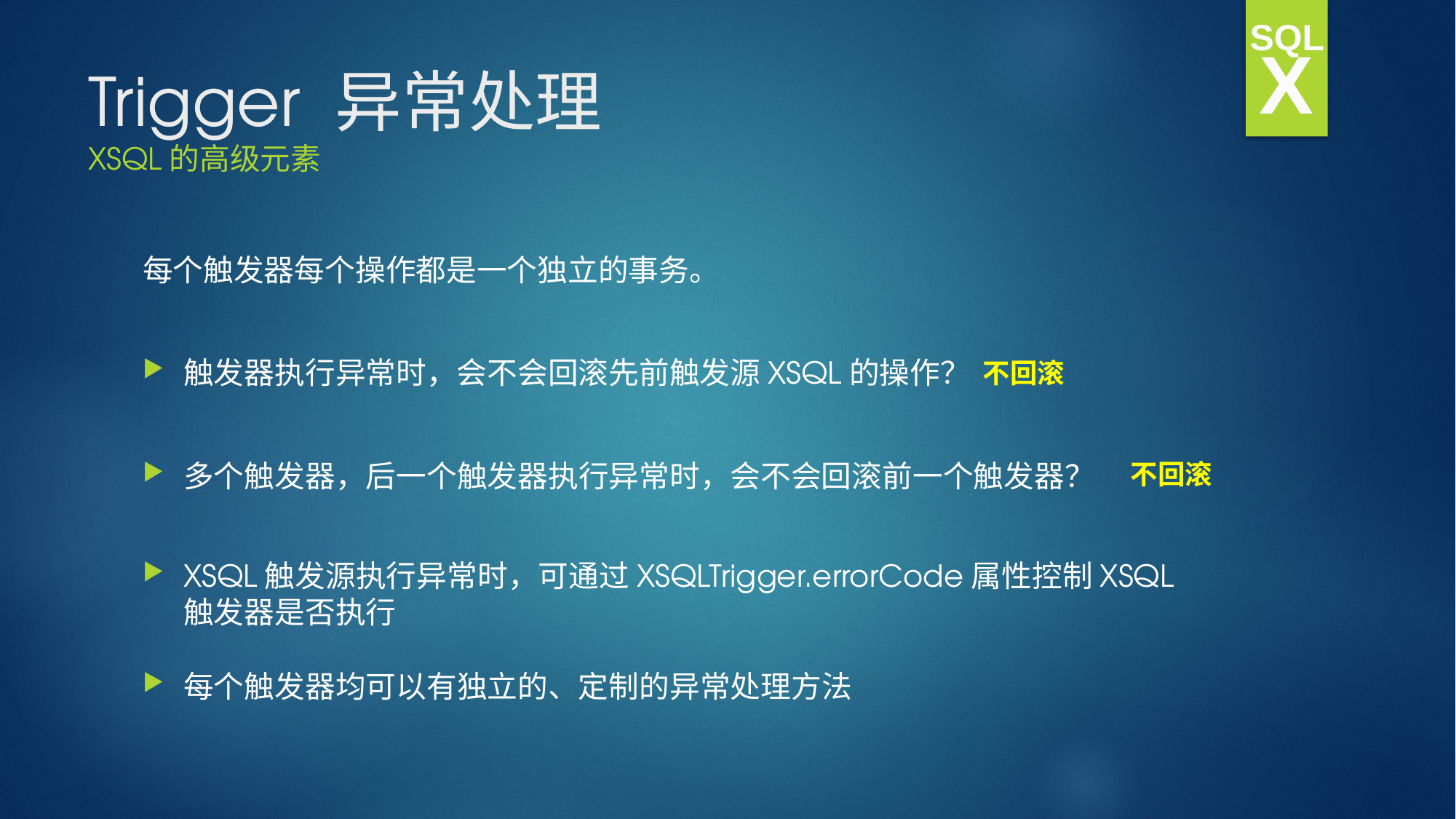

SQL
X
# Trigger 异常处理 XSQL的高级元素
每个触发器每个操作都是一个独立的事务。

触发器执行异常时，会不会回滚先前触发源XSQL的操作？

多个触发器，后一个触发器执行异常时，会不会回滚前一个触发器？

不回滚
不回滚

XSQL触发源执行异常时，可通过XSQLTrigger.errorCode属性控制XSQL触发器是否执行

每个触发器均可以有独立的、定制的异常处理方法